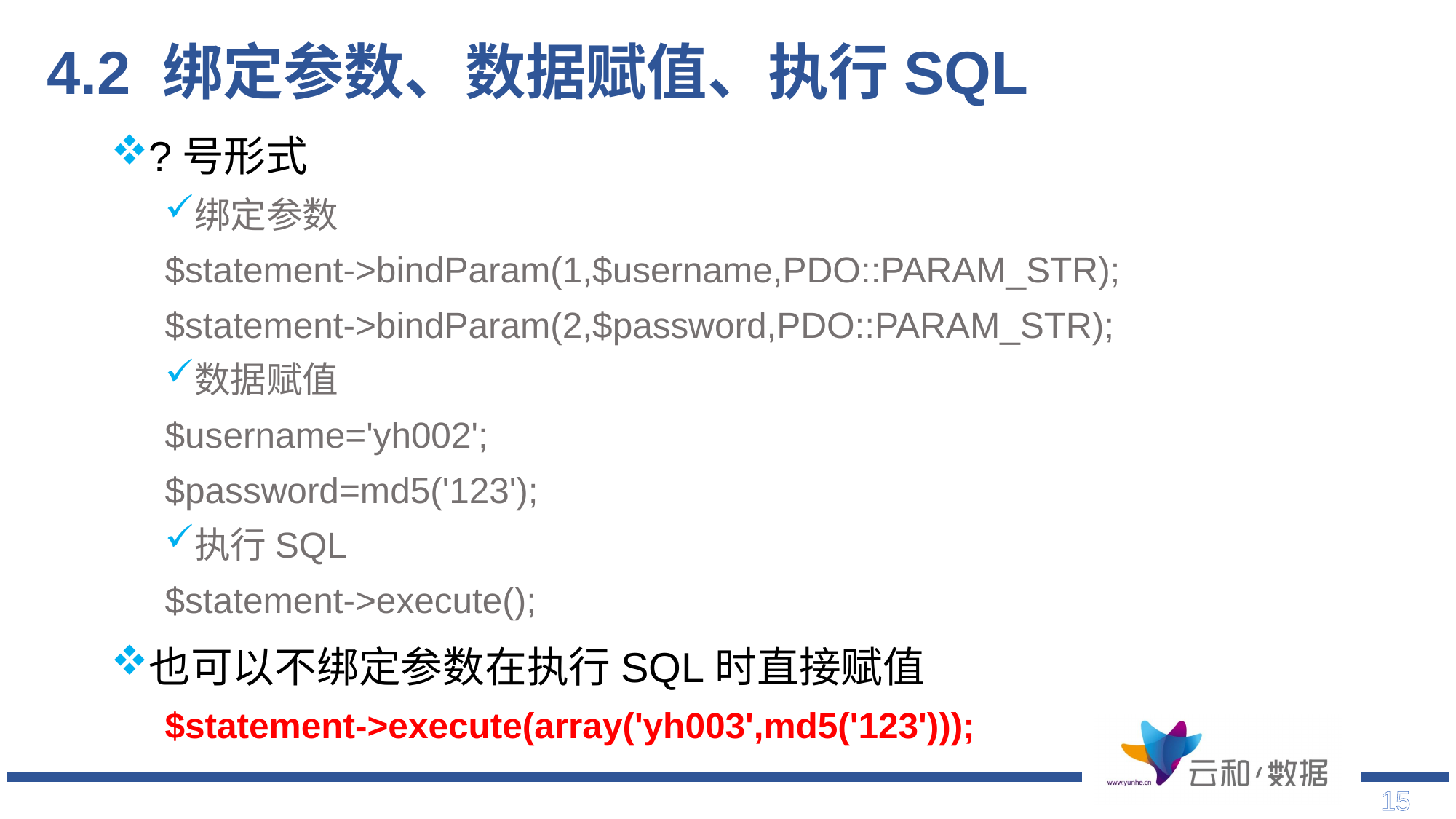

# 4.2 绑定参数、数据赋值、执行SQL
?号形式
绑定参数
$statement->bindParam(1,$username,PDO::PARAM_STR);
$statement->bindParam(2,$password,PDO::PARAM_STR);
数据赋值
$username='yh002';
$password=md5('123');
执行SQL
$statement->execute();
也可以不绑定参数在执行SQL时直接赋值
$statement->execute(array('yh003',md5('123')));